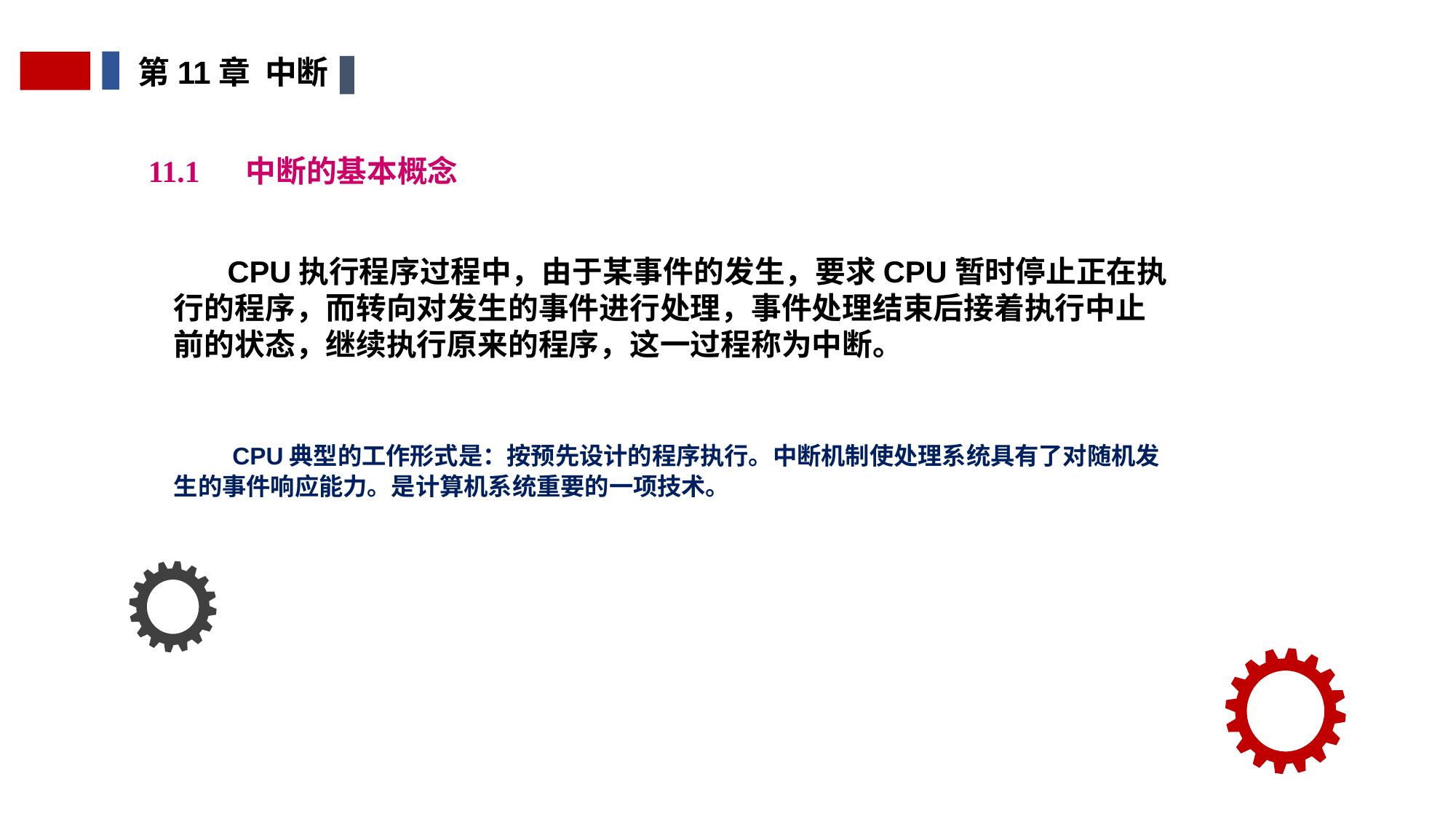

第11章  中断

11.1     中断的基本概念
       CPU执行程序过程中，由于某事件的发生，要求CPU暂时停止正在执行的程序，而转向对发生的事件进行处理，事件处理结束后接着执行中止前的状态，继续执行原来的程序，这一过程称为中断。

       CPU典型的工作形式是：按预先设计的程序执行。中断机制使处理系统具有了对随机发生的事件响应能力。是计算机系统重要的一项技术。